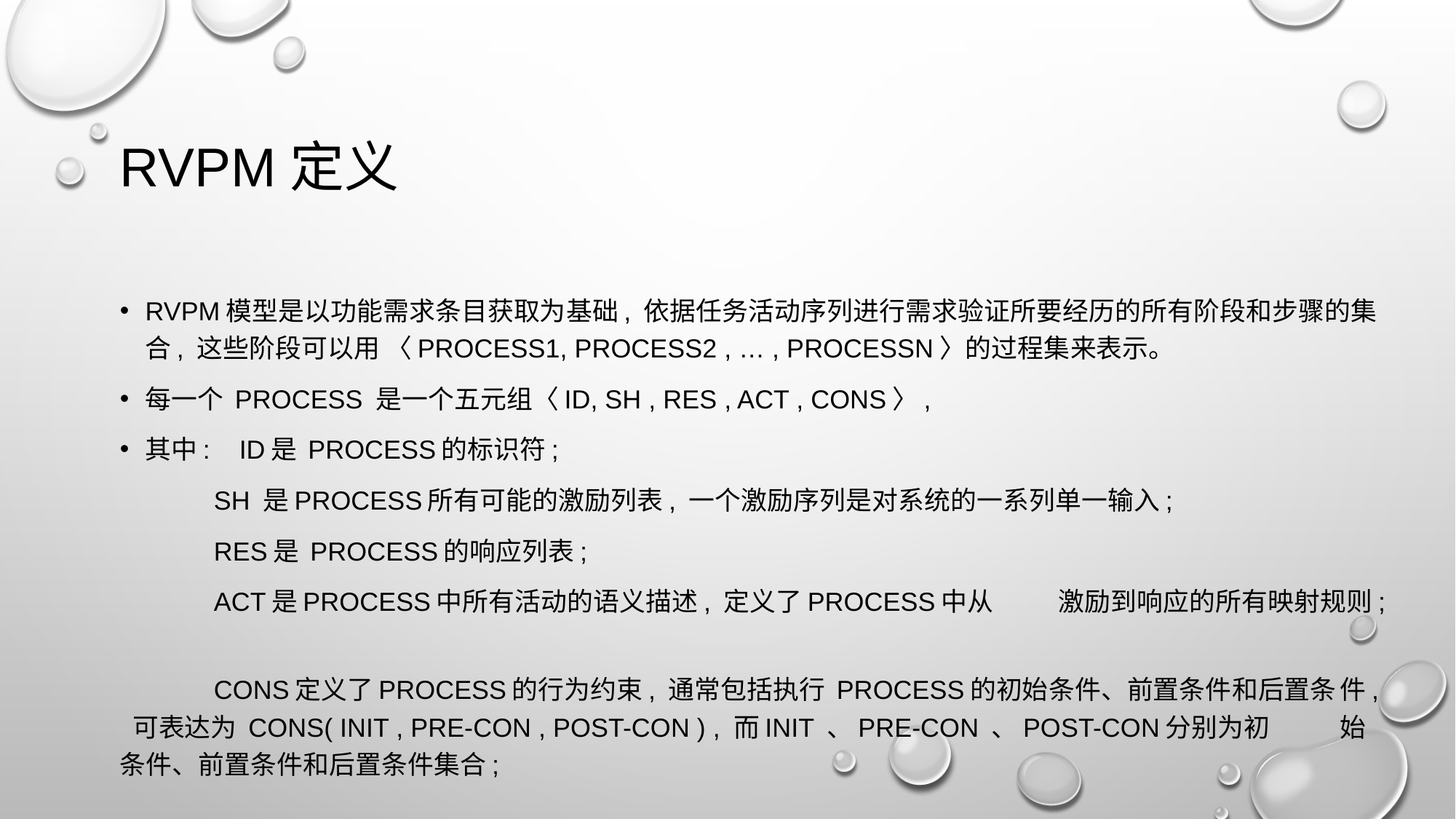

# RVPM定义
RVPM模型是以功能需求条目获取为基础, 依据任务活动序列进行需求验证所要经历的所有阶段和步骤的集合, 这些阶段可以用 〈Process1, Process2 , … , Processn〉的过程集来表示。
每一个 Process 是一个五元组〈ID, SH , Res , Act , Cons〉,
其中: 	ID是 Process的标识符;
	SH 是Process所有可能的激励列表, 一个激励序列是对系统的一系列单一输入;
	Res是 Process的响应列表;
	Act是Process中所有活动的语义描述, 定义了Process中从	激励到响应的所有映射规则;
	Cons定义了Process的行为约束, 通常包括执行 Process的初始条件、前置条件和后置条	件, 可表达为 Cons( init , pre-con , post-con ) , 而init 、pre-con 、post-con分别为初	始条件、前置条件和后置条件集合;